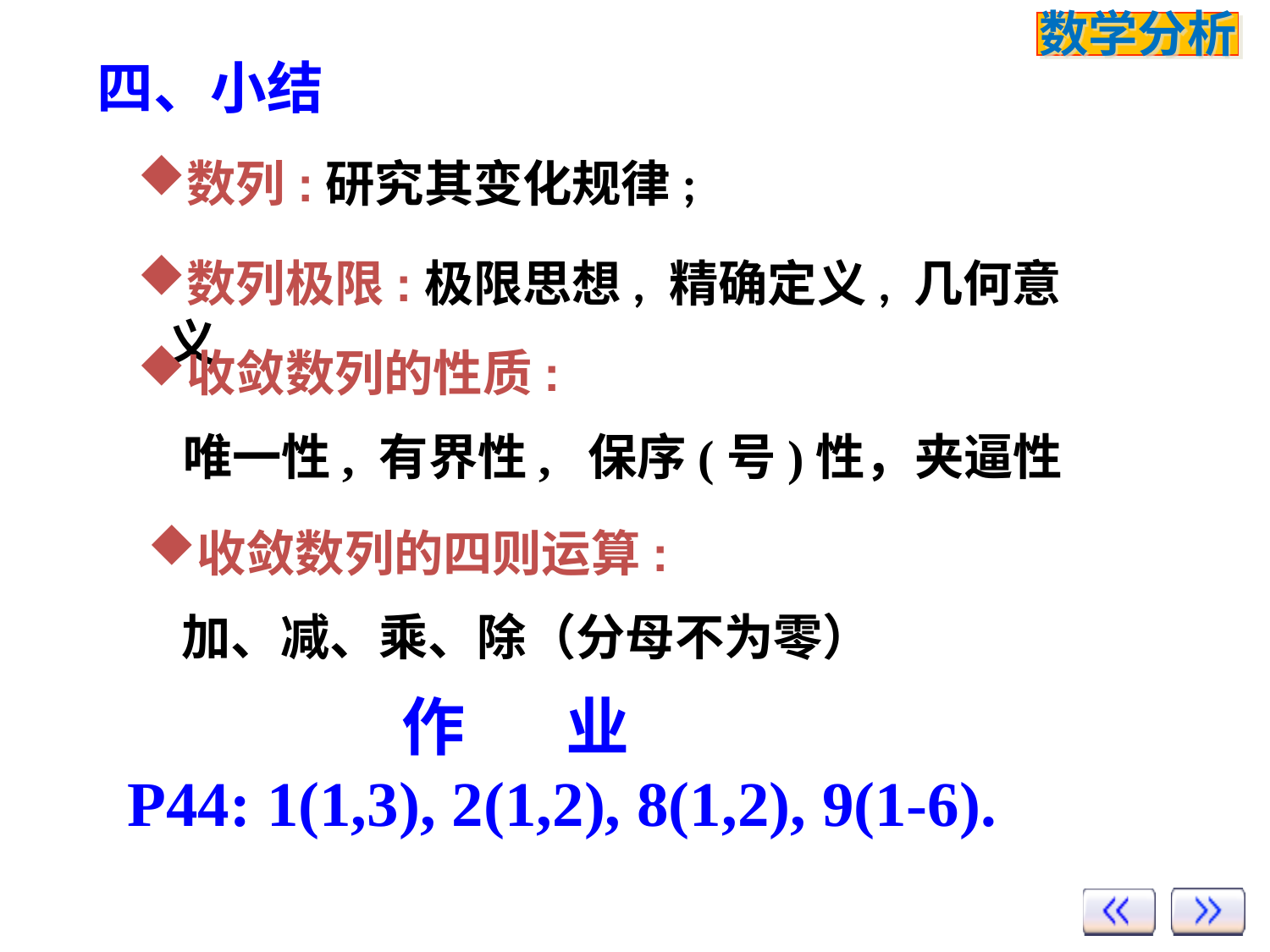

# 四、小结
数列:研究其变化规律;
数列极限:极限思想, 精确定义, 几何意义
收敛数列的性质:
   唯一性, 有界性,  保序(号)性，夹逼性
收敛数列的四则运算:
  加、减、乘、除（分母不为零）
                  作       业
P44: 1(1,3), 2(1,2), 8(1,2), 9(1-6).